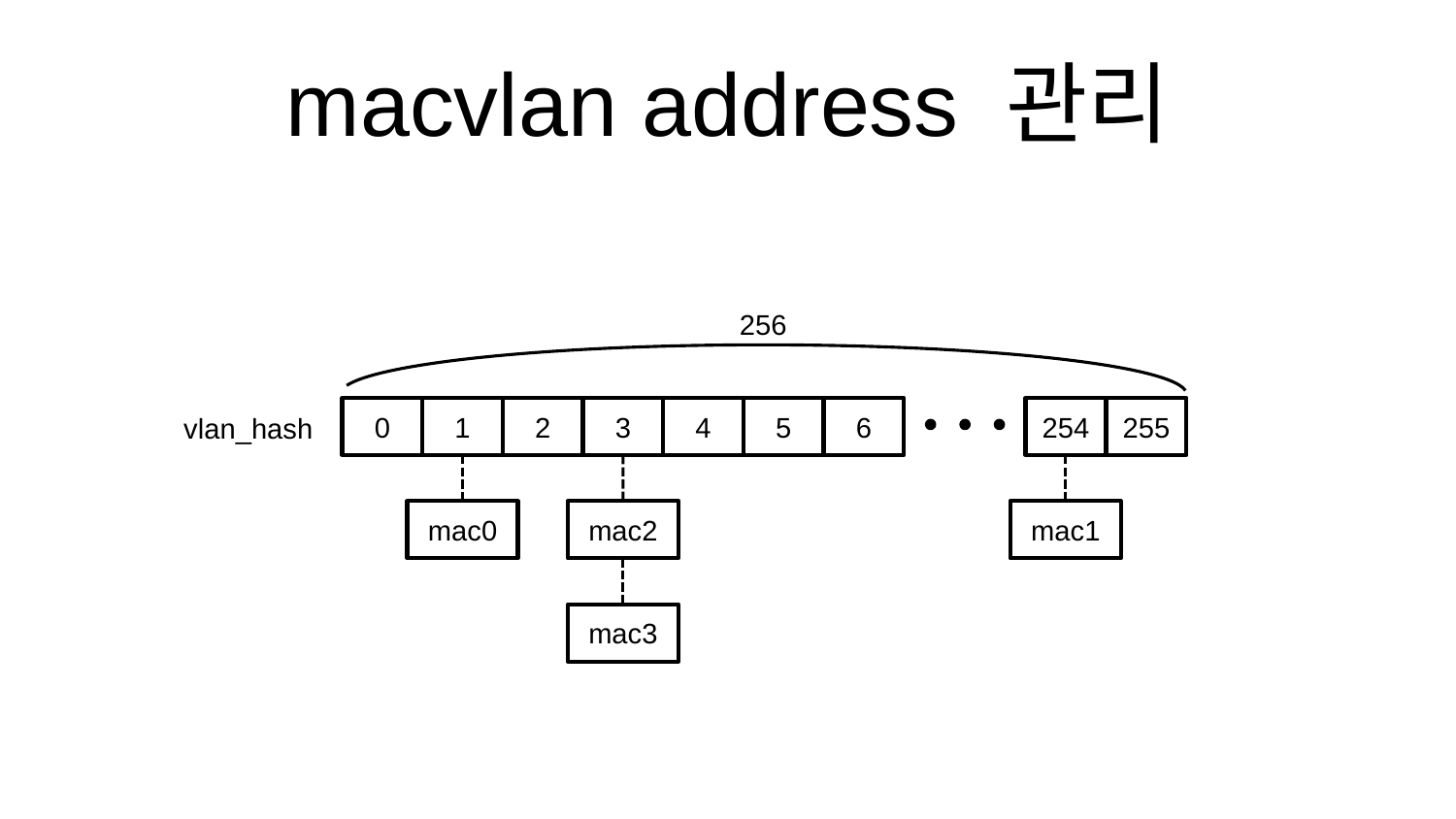

# macvlan address 관리
256

0
1
2
3
4
5
6
254
255
vlan_hash

mac0
mac2
mac1
mac3